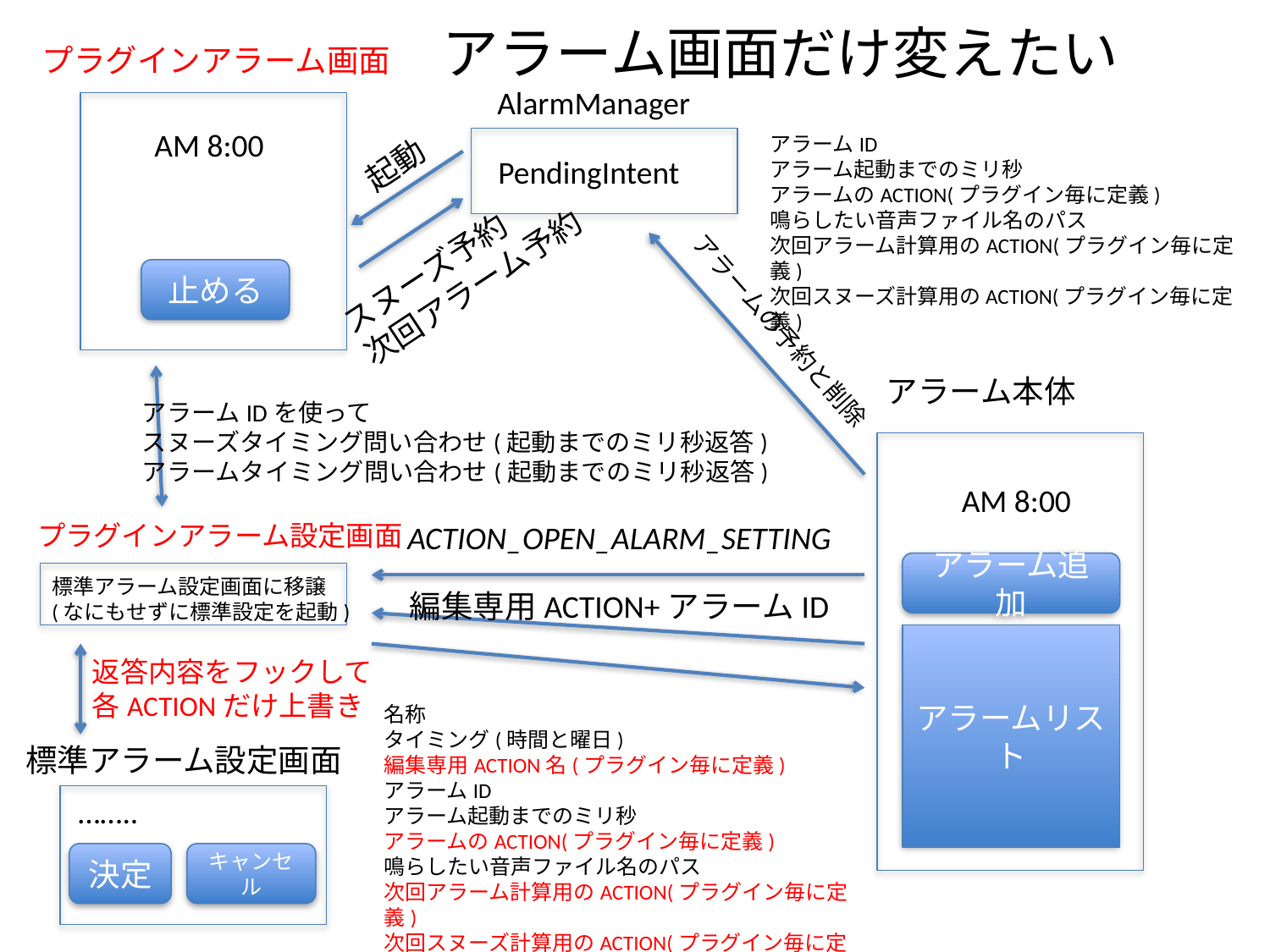

アラーム画面だけ変えたい
プラグインアラーム画面
AlarmManager

AM 8:00
アラームID
アラーム起動までのミリ秒
アラームのACTION(プラグイン毎に定義)
鳴らしたい音声ファイル名のパス
次回アラーム計算用のACTION(プラグイン毎に定義)
次回スヌーズ計算用のACTION(プラグイン毎に定義)

起動
PendingIntent
スヌーズ予約
次回アラーム予約
止める
アラームの予約と削除
アラーム本体
アラームIDを使って
スヌーズタイミング問い合わせ(起動までのミリ秒返答)
アラームタイミング問い合わせ(起動までのミリ秒返答)

AM 8:00
プラグインアラーム設定画面
ACTION_OPEN_ALARM_SETTING
アラーム追加

標準アラーム設定画面に移譲
(なにもせずに標準設定を起動)
編集専用ACTION+アラームID
アラームリスト
返答内容をフックして
各ACTIONだけ上書き
名称
タイミング(時間と曜日)
編集専用ACTION名(プラグイン毎に定義)
アラームID
アラーム起動までのミリ秒
アラームのACTION(プラグイン毎に定義)
鳴らしたい音声ファイル名のパス
次回アラーム計算用のACTION(プラグイン毎に定義)
次回スヌーズ計算用のACTION(プラグイン毎に定義)
標準アラーム設定画面

……..
決定
キャンセル